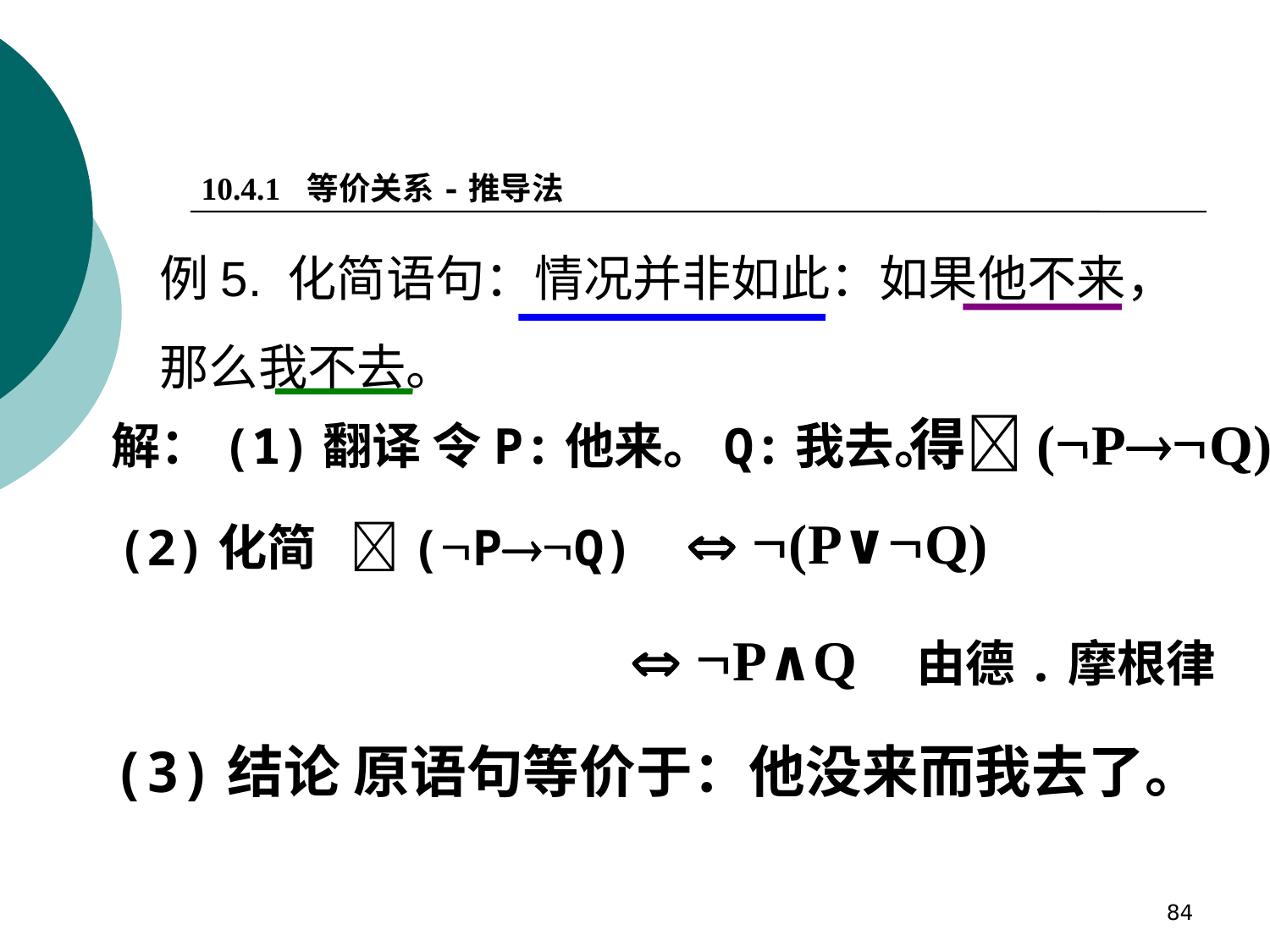

10.4.1 等价关系-推导法
例5. 化简语句：情况并非如此：如果他不来，
那么我不去。

得¬(¬P→¬Q)
解：(1)翻译 令P:他来。Q:我去。
 ⇔ ¬(P∨¬Q)
(2)化简   ¬(¬P→¬Q)
 ⇔ ¬P∧Q
由德.摩根律
(3)结论 原语句等价于：他没来而我去了。
84